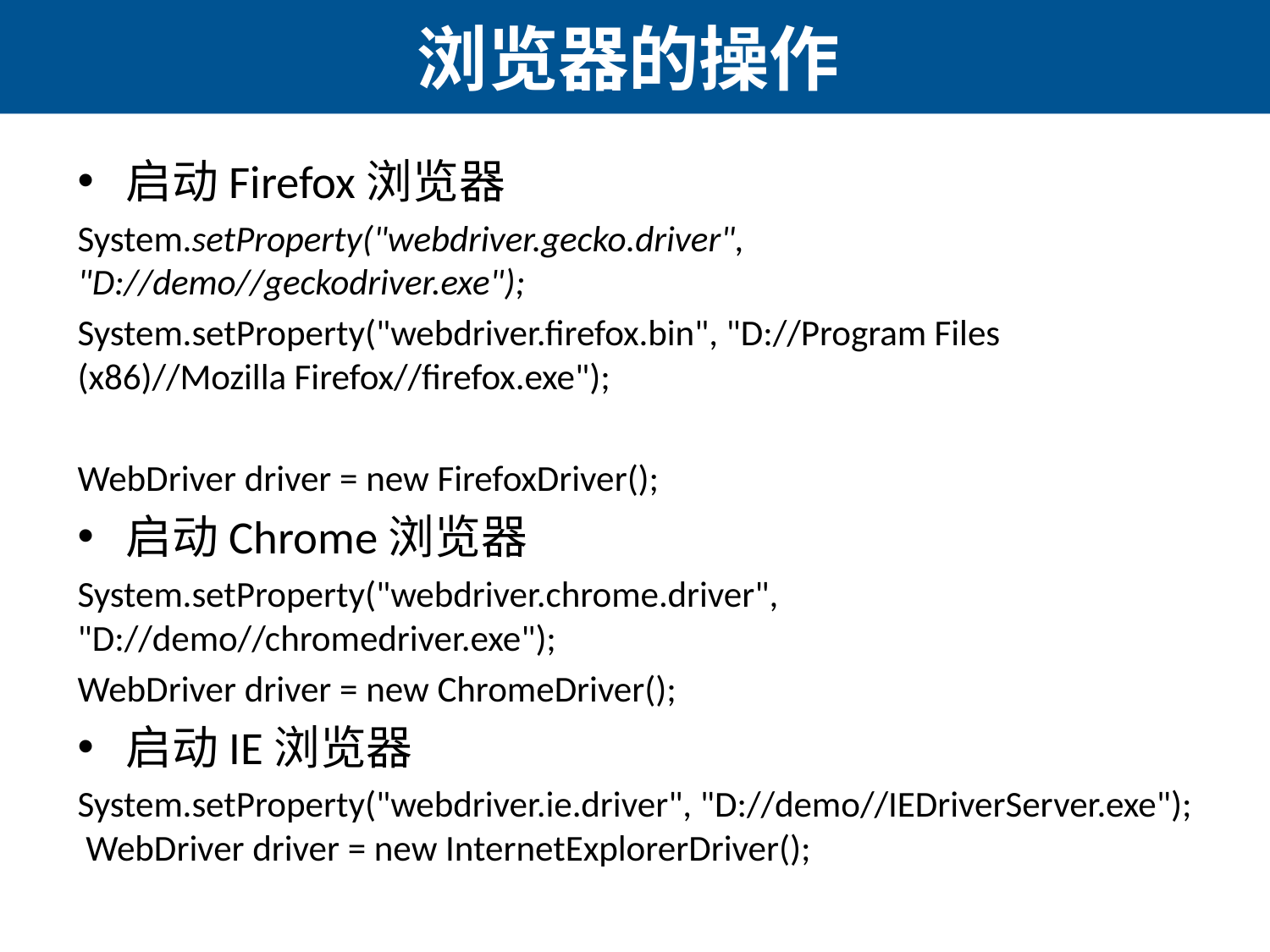

# 浏览器的操作
启动Firefox浏览器
System.setProperty("webdriver.gecko.driver", "D://demo//geckodriver.exe");
System.setProperty("webdriver.firefox.bin", "D://Program Files (x86)//Mozilla Firefox//firefox.exe");

WebDriver driver = new FirefoxDriver();
启动Chrome浏览器
System.setProperty("webdriver.chrome.driver", "D://demo//chromedriver.exe");
WebDriver driver = new ChromeDriver();
启动IE浏览器
System.setProperty("webdriver.ie.driver", "D://demo//IEDriverServer.exe");  WebDriver driver = new InternetExplorerDriver();